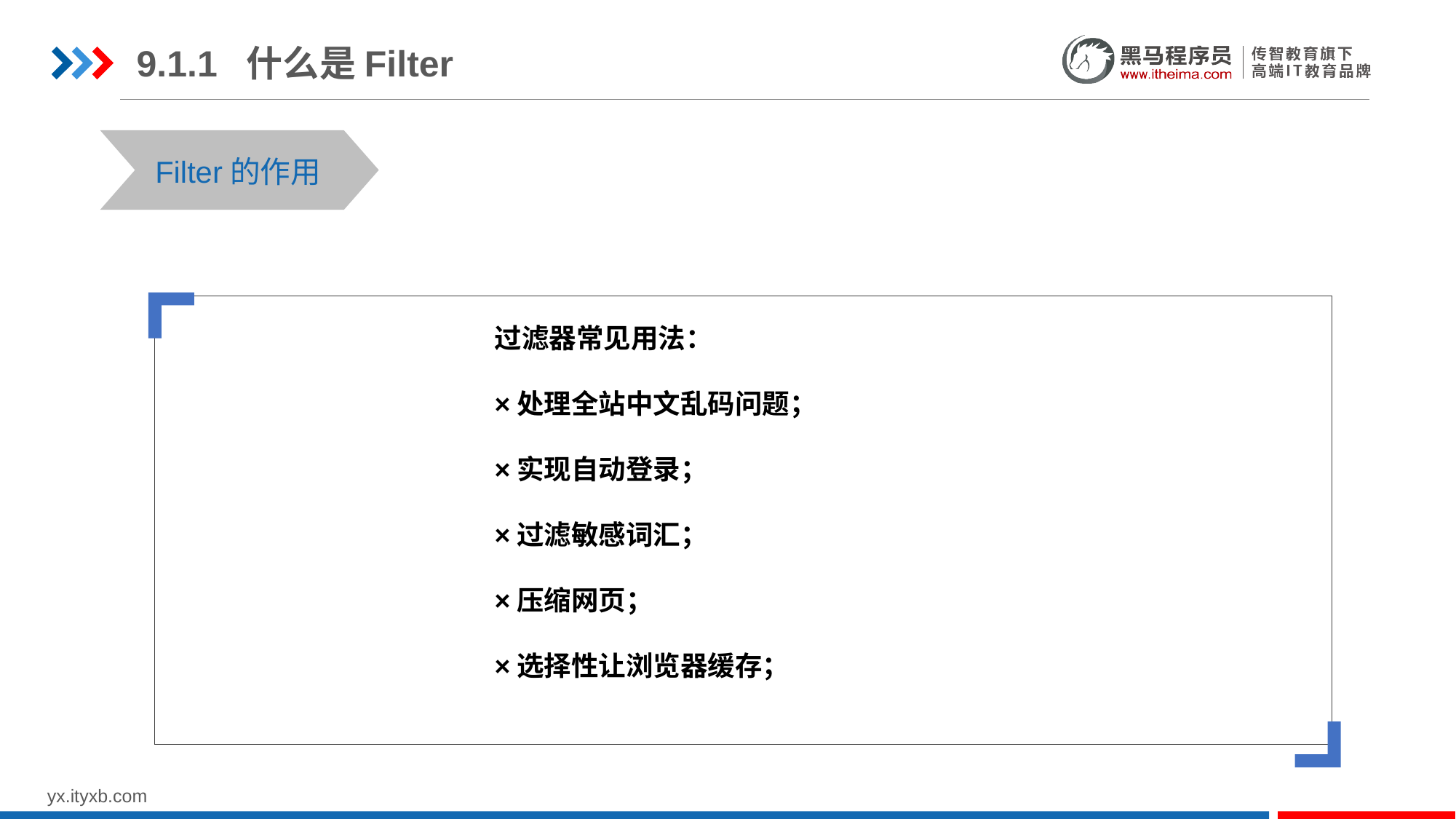

9.1.1  什么是Filter

Filter的作用

过滤器常见用法：

×处理全站中文乱码问题；

×实现自动登录；

×过滤敏感词汇；

×压缩网页；

×选择性让浏览器缓存；